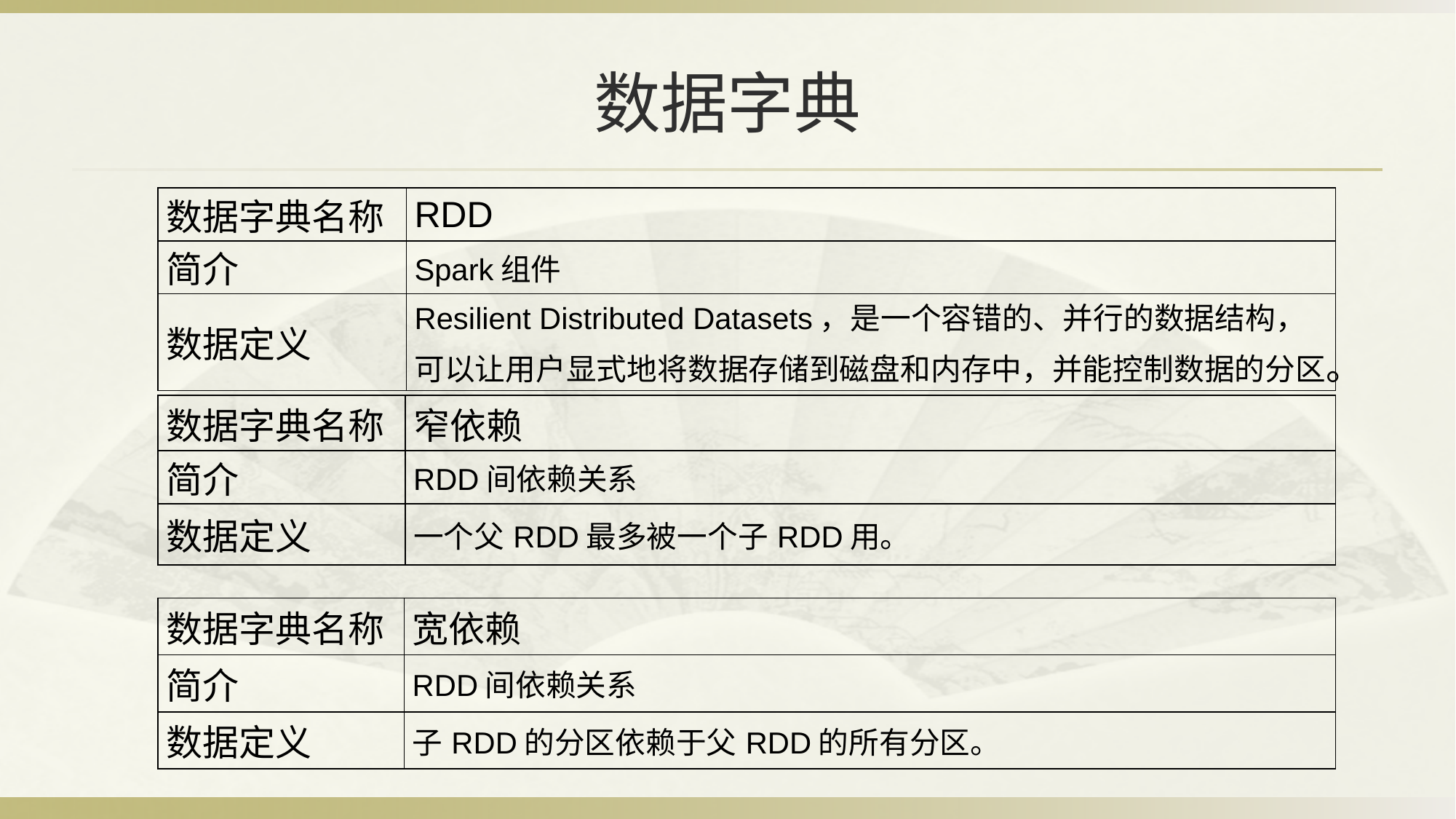

# 数据字典
| 数据字典名称 | RDD |
| --- | --- |
| 简介 | Spark组件 |
| 数据定义 | Resilient Distributed Datasets，是一个容错的、并行的数据结构，可以让用户显式地将数据存储到磁盘和内存中，并能控制数据的分区。 |
| 数据字典名称 | 窄依赖 |
| --- | --- |
| 简介 | RDD间依赖关系 |
| 数据定义 | 一个父RDD最多被一个子RDD用。 |
| 数据字典名称 | 宽依赖 |
| --- | --- |
| 简介 | RDD间依赖关系 |
| 数据定义 | 子RDD的分区依赖于父RDD的所有分区。 |